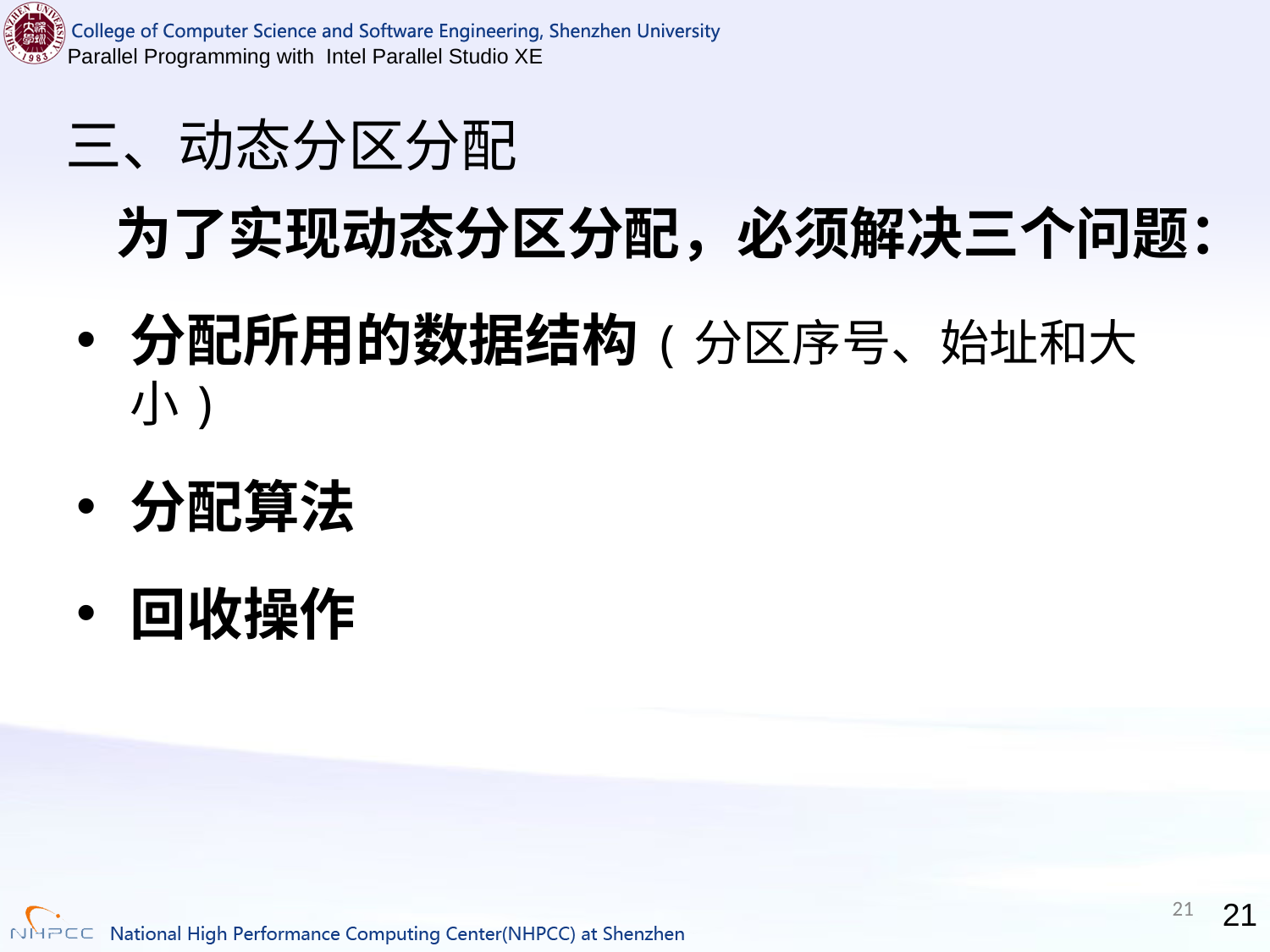

# 三、动态分区分配
  为了实现动态分区分配，必须解决三个问题：
分配所用的数据结构(分区序号、始址和大小)
分配算法
回收操作
21
21